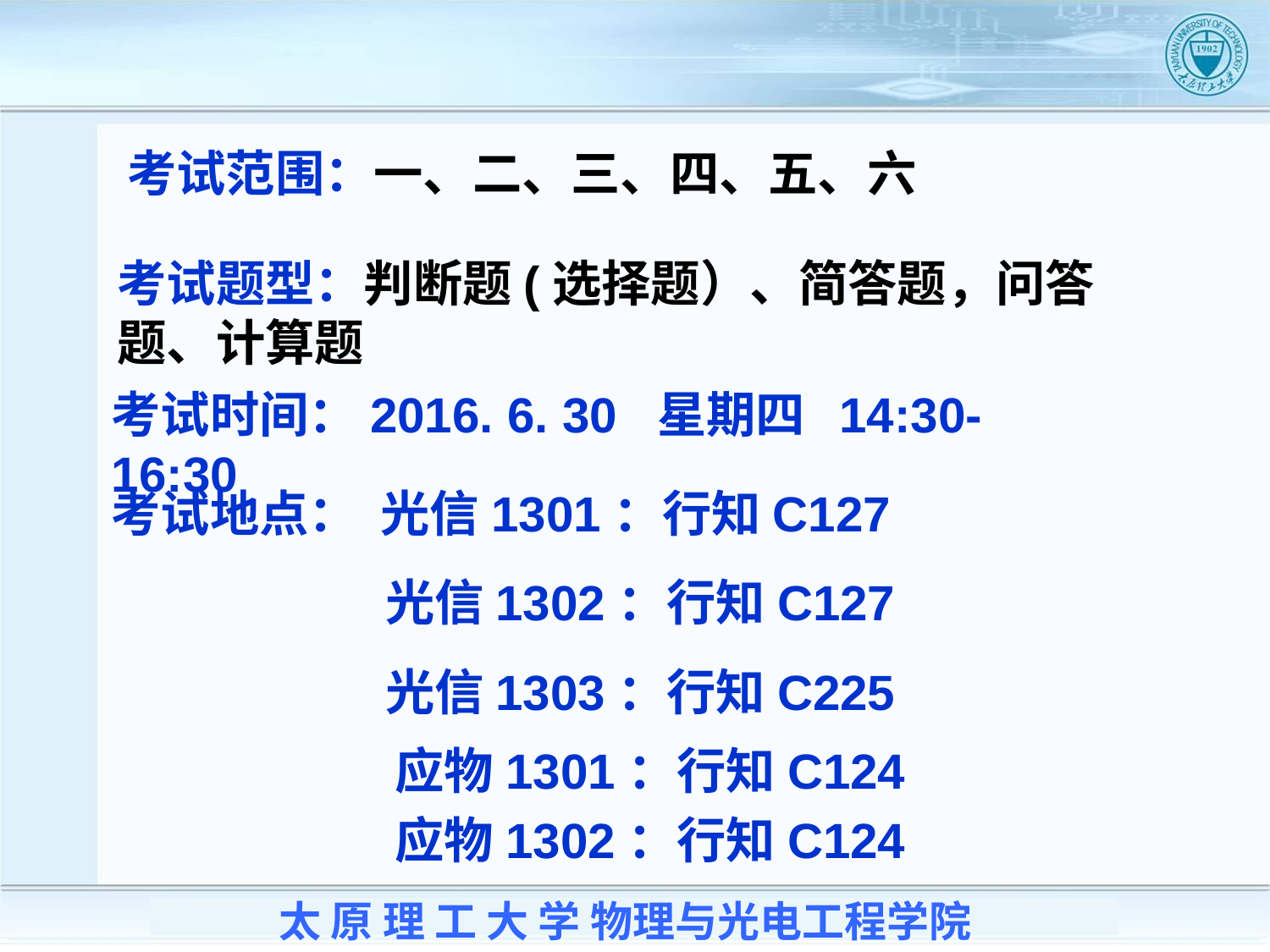

考试范围：一、二、三、四、五、六
考试题型：判断题(选择题）、简答题，问答题、计算题
考试时间：2016. 6. 30  星期四  14:30-16:30
考试地点：  光信1301：行知C127

光信1302：行知C127
光信1303：行知C225
应物1301：行知C124
应物1302：行知C124